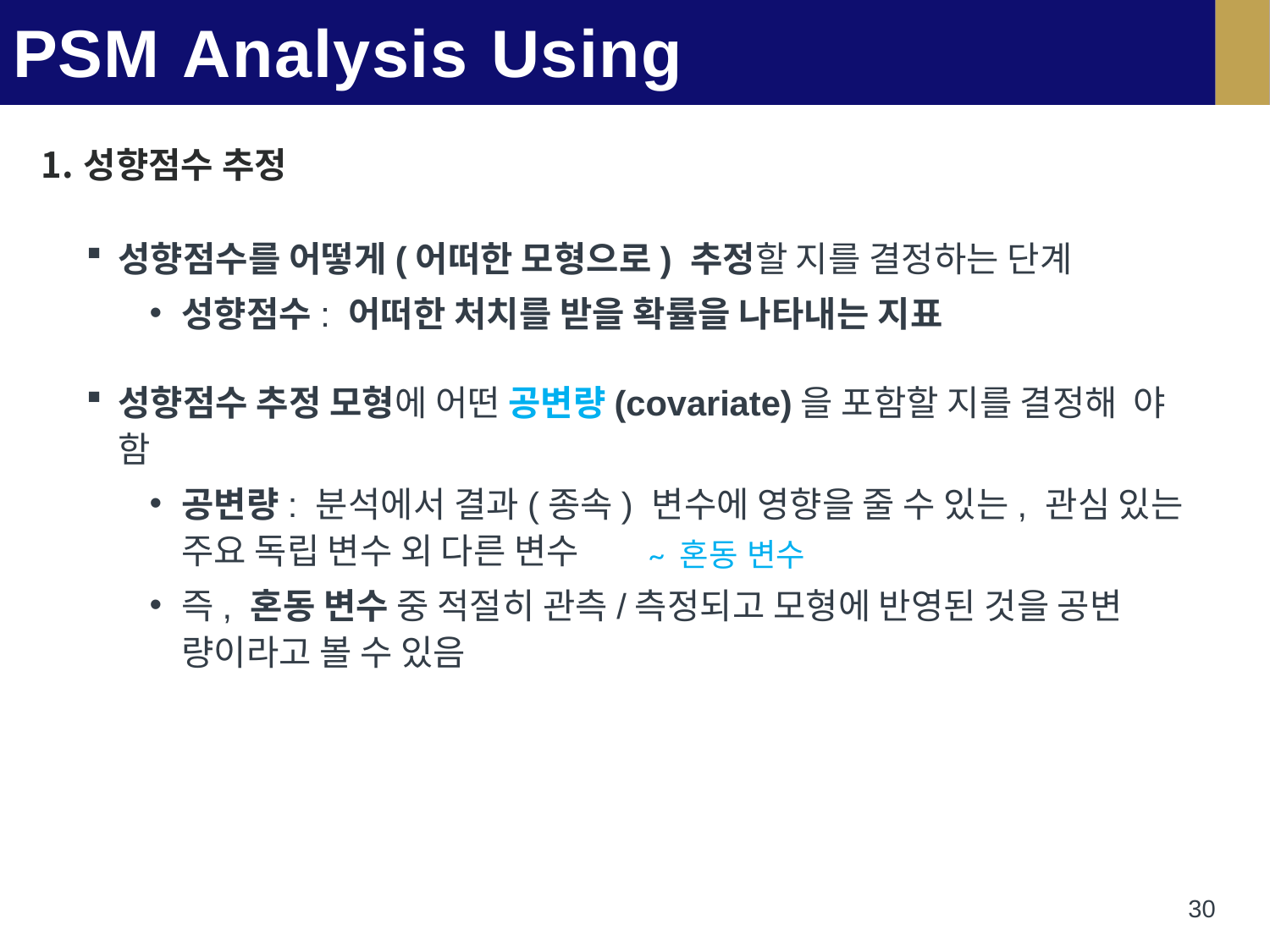

# PSM Analysis Using R
성향점수 추정

성향점수를 어떻게(어떠한 모형으로) 추정할 지를 결정하는 단계
성향점수: 어떠한 처치를 받을 확률을 나타내는 지표

성향점수 추정 모형에 어떤 공변량(covariate)을 포함할 지를 결정해  야 함
공변량: 분석에서 결과(종속) 변수에 영향을 줄 수 있는, 관심 있는  주요 독립 변수 외 다른 변수
즉, 혼동 변수 중 적절히 관측/측정되고 모형에 반영된 것을 공변  량이라고 볼 수 있음
~ 혼동 변수
30